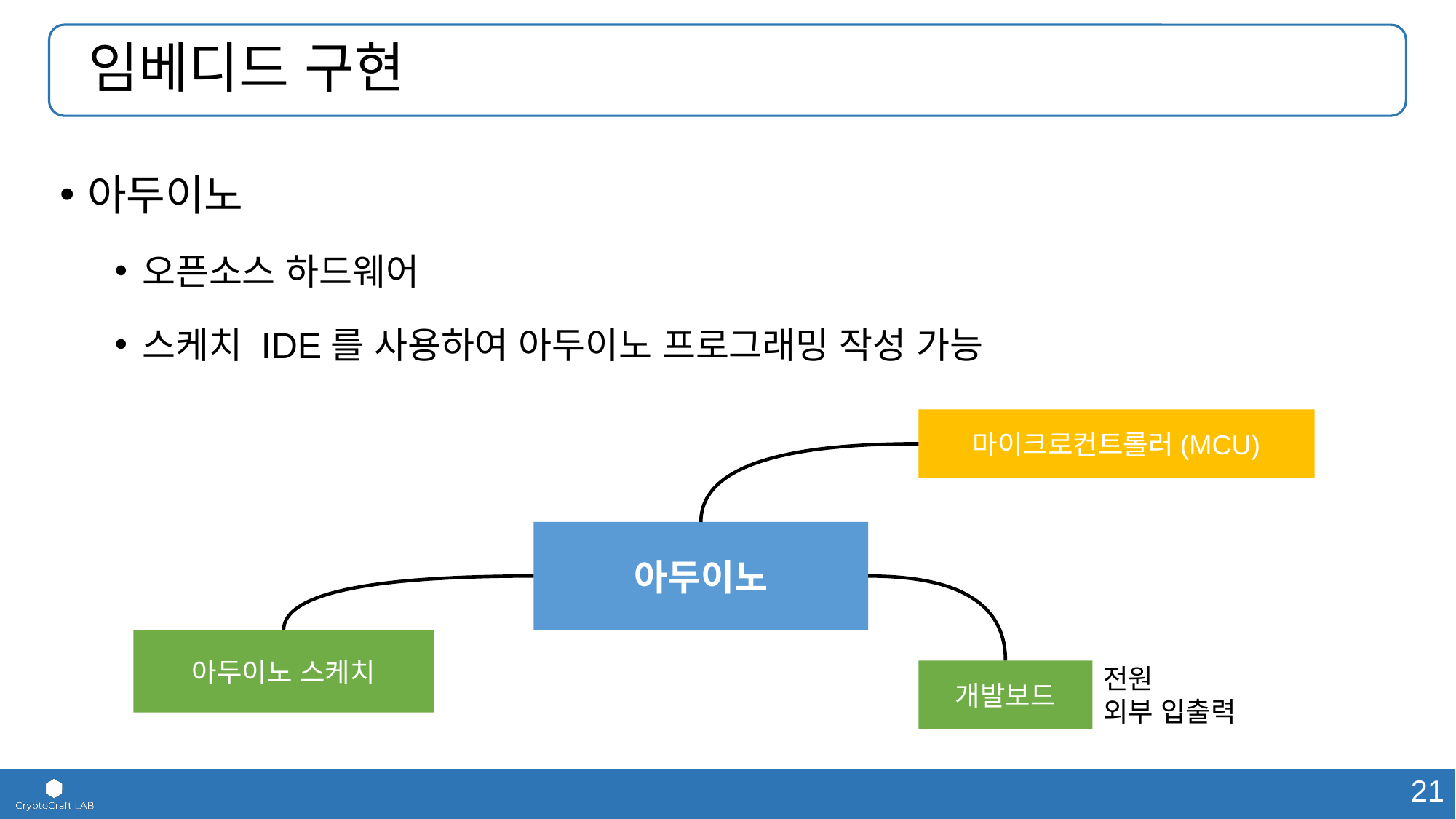

# 임베디드 구현
아두이노
오픈소스 하드웨어
스케치 IDE를 사용하여 아두이노 프로그래밍 작성 가능
마이크로컨트롤러(MCU)
아두이노
아두이노 스케치
전원
외부 입출력
개발보드